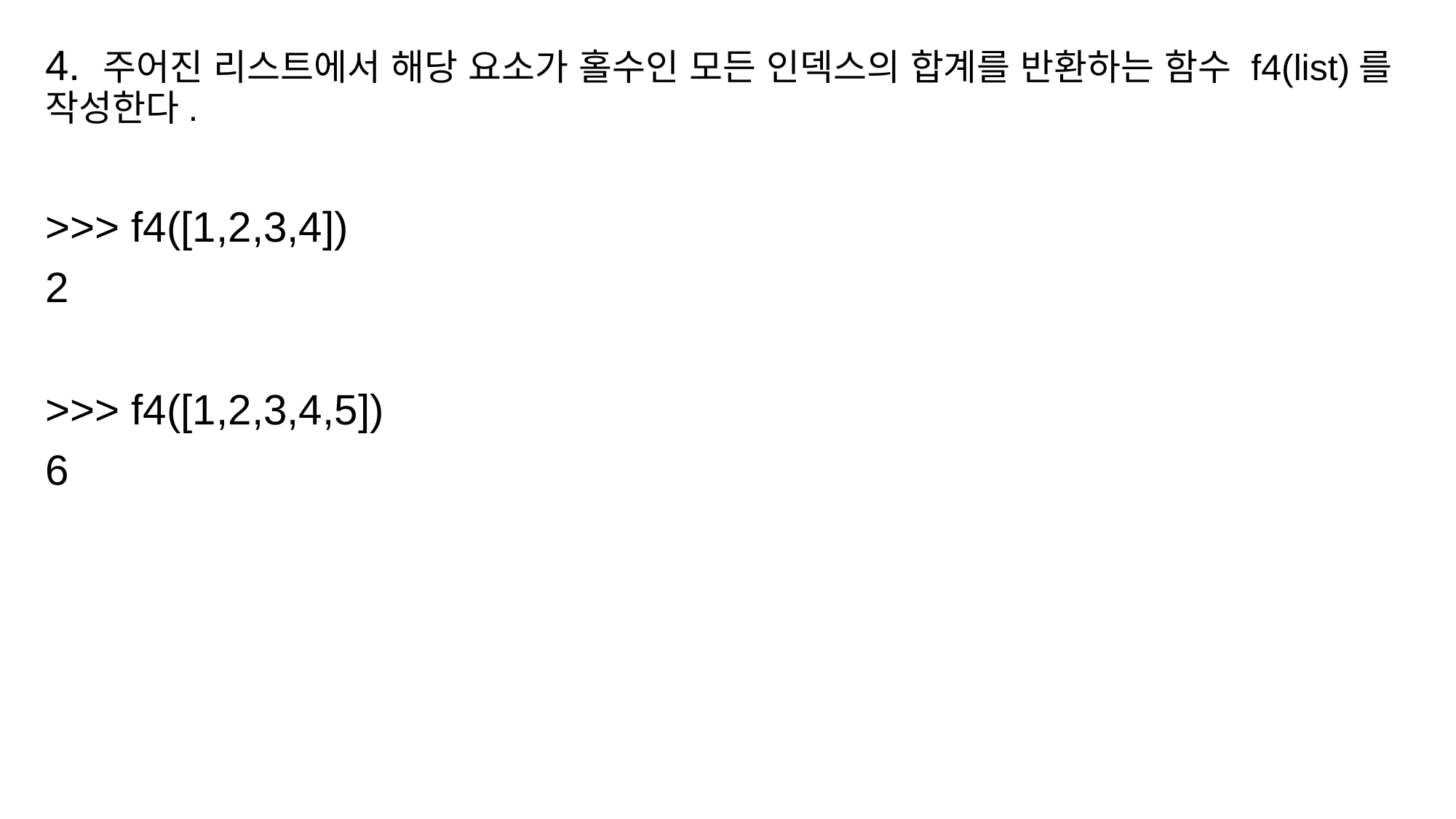

4. 주어진 리스트에서 해당 요소가 홀수인 모든 인덱스의 합계를 반환하는 함수 f4(list)를 작성한다.

>>> f4([1,2,3,4])
2

>>> f4([1,2,3,4,5])
6